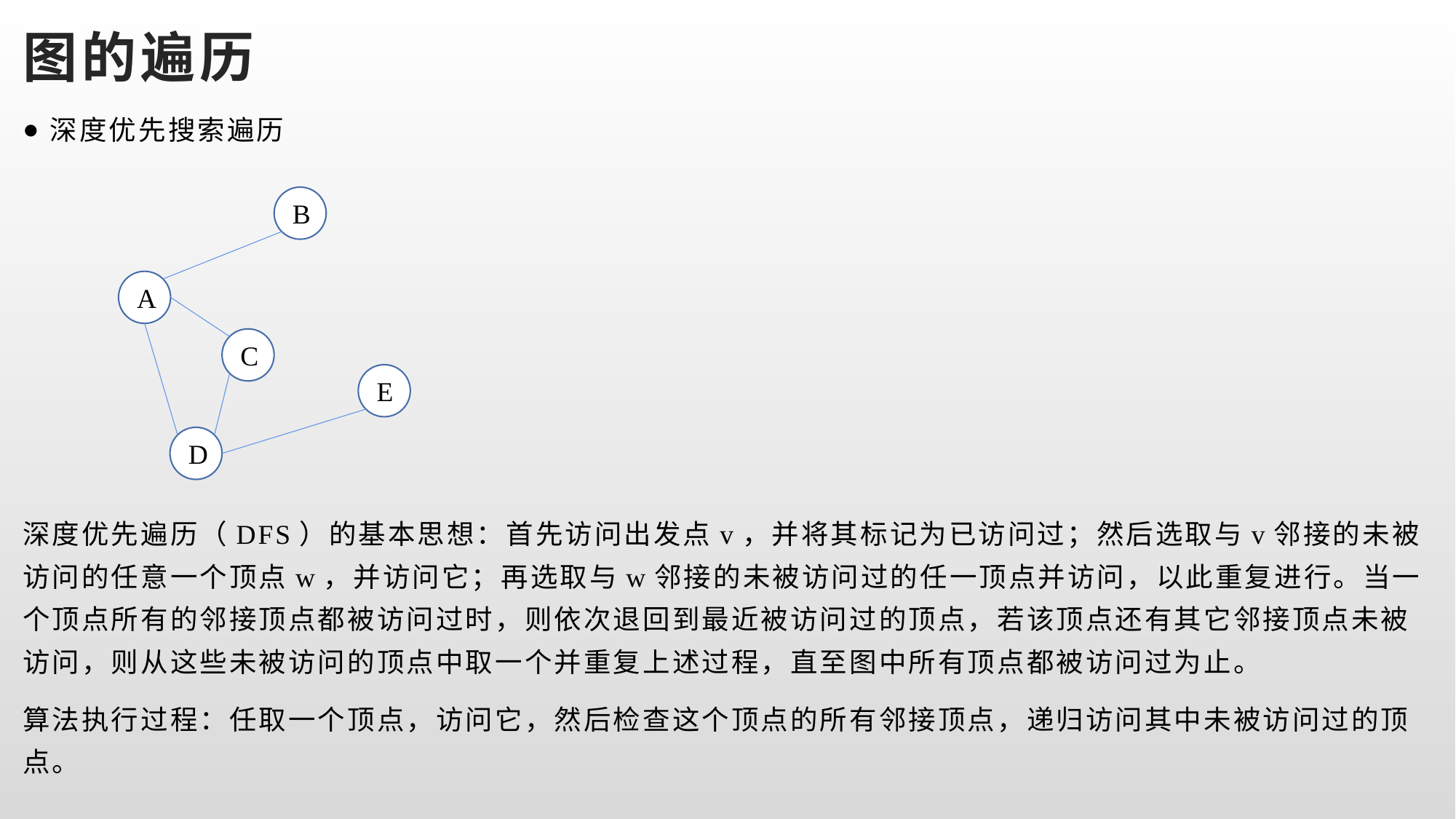

# 图的遍历
深度优先搜索遍历

深度优先遍历（DFS）的基本思想：首先访问出发点v，并将其标记为已访问过；然后选取与v邻接的未被访问的任意一个顶点w，并访问它；再选取与w邻接的未被访问过的任一顶点并访问，以此重复进行。当一个顶点所有的邻接顶点都被访问过时，则依次退回到最近被访问过的顶点，若该顶点还有其它邻接顶点未被访问，则从这些未被访问的顶点中取一个并重复上述过程，直至图中所有顶点都被访问过为止。
算法执行过程：任取一个顶点，访问它，然后检查这个顶点的所有邻接顶点，递归访问其中未被访问过的顶点。
B
A
C
E
D